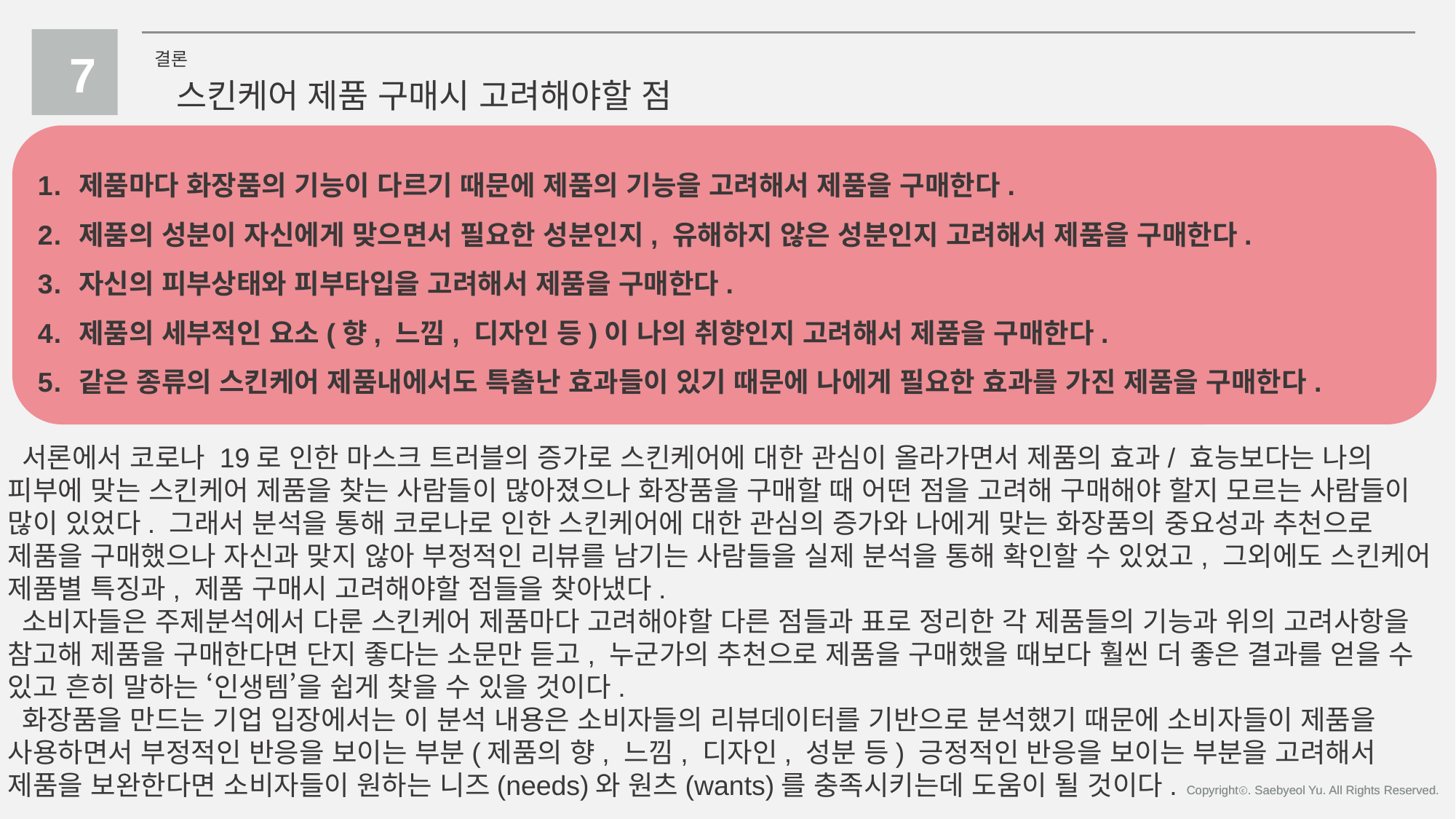

7
결론
스킨케어 제품 구매시 고려해야할 점
제품마다 화장품의 기능이 다르기 때문에 제품의 기능을 고려해서 제품을 구매한다.
제품의 성분이 자신에게 맞으면서 필요한 성분인지, 유해하지 않은 성분인지 고려해서 제품을 구매한다.
자신의 피부상태와 피부타입을 고려해서 제품을 구매한다.
제품의 세부적인 요소(향, 느낌, 디자인 등)이 나의 취향인지 고려해서 제품을 구매한다.
같은 종류의 스킨케어 제품내에서도 특출난 효과들이 있기 때문에 나에게 필요한 효과를 가진 제품을 구매한다.
 서론에서 코로나 19로 인한 마스크 트러블의 증가로 스킨케어에 대한 관심이 올라가면서 제품의 효과/ 효능보다는 나의 피부에 맞는 스킨케어 제품을 찾는 사람들이 많아졌으나 화장품을 구매할 때 어떤 점을 고려해 구매해야 할지 모르는 사람들이 많이 있었다. 그래서 분석을 통해 코로나로 인한 스킨케어에 대한 관심의 증가와 나에게 맞는 화장품의 중요성과 추천으로 제품을 구매했으나 자신과 맞지 않아 부정적인 리뷰를 남기는 사람들을 실제 분석을 통해 확인할 수 있었고, 그외에도 스킨케어 제품별 특징과, 제품 구매시 고려해야할 점들을 찾아냈다.
 소비자들은 주제분석에서 다룬 스킨케어 제품마다 고려해야할 다른 점들과 표로 정리한 각 제품들의 기능과 위의 고려사항을 참고해 제품을 구매한다면 단지 좋다는 소문만 듣고, 누군가의 추천으로 제품을 구매했을 때보다 훨씬 더 좋은 결과를 얻을 수 있고 흔히 말하는 ‘인생템’을 쉽게 찾을 수 있을 것이다.
 화장품을 만드는 기업 입장에서는 이 분석 내용은 소비자들의 리뷰데이터를 기반으로 분석했기 때문에 소비자들이 제품을 사용하면서 부정적인 반응을 보이는 부분(제품의 향, 느낌, 디자인, 성분 등) 긍정적인 반응을 보이는 부분을 고려해서 제품을 보완한다면 소비자들이 원하는 니즈(needs)와 원츠(wants)를 충족시키는데 도움이 될 것이다.

Copyrightⓒ. Saebyeol Yu. All Rights Reserved.